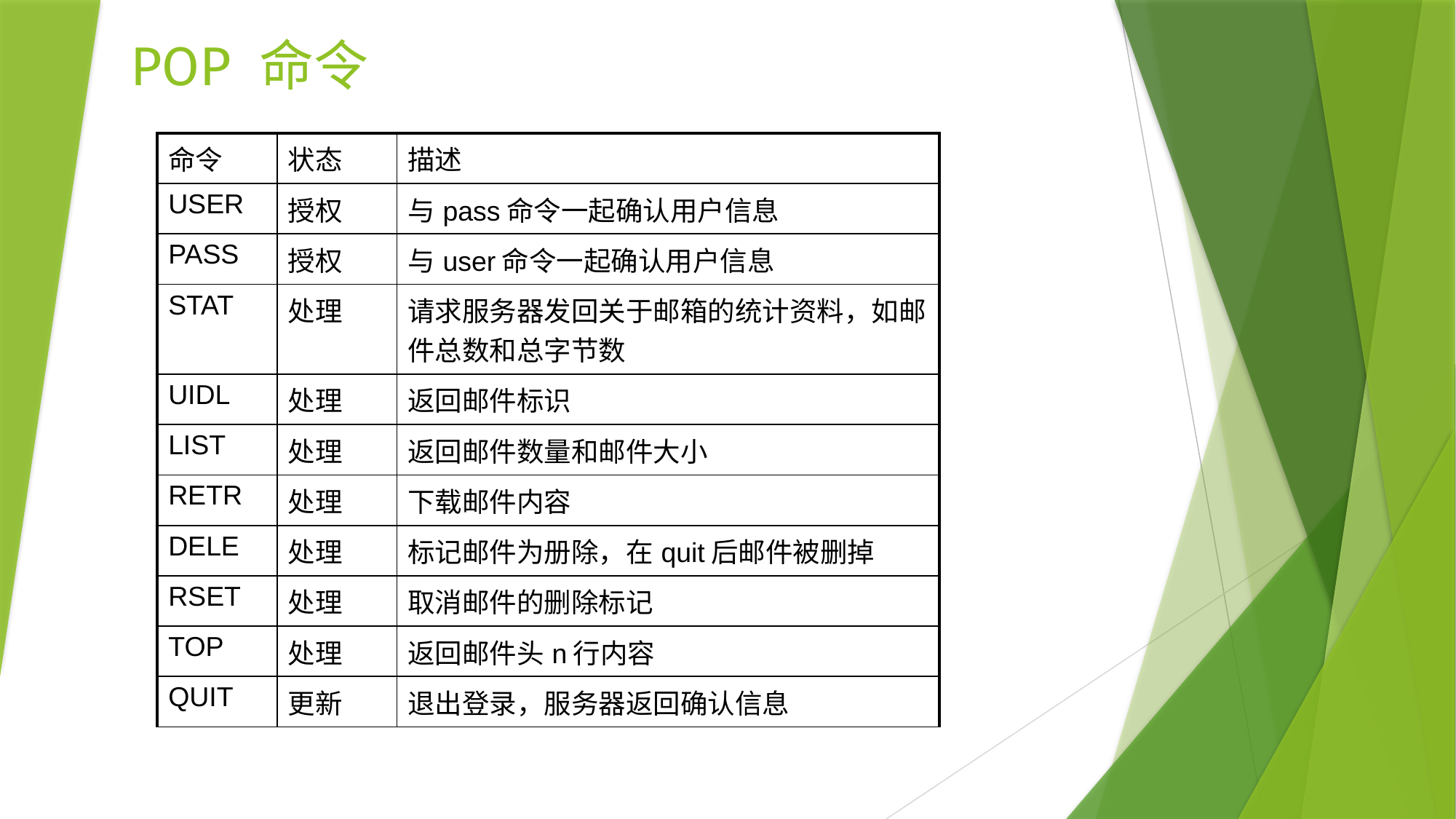

POP 命令
| 命令 | 状态 | 描述 |
| --- | --- | --- |
| USER | 授权 | 与pass命令一起确认用户信息 |
| PASS | 授权 | 与user命令一起确认用户信息 |
| STAT | 处理 | 请求服务器发回关于邮箱的统计资料，如邮件总数和总字节数 |
| UIDL | 处理 | 返回邮件标识 |
| LIST | 处理 | 返回邮件数量和邮件大小 |
| RETR | 处理 | 下载邮件内容 |
| DELE | 处理 | 标记邮件为册除，在quit后邮件被删掉 |
| RSET | 处理 | 取消邮件的删除标记 |
| TOP | 处理 | 返回邮件头n行内容 |
| QUIT | 更新 | 退出登录，服务器返回确认信息 |